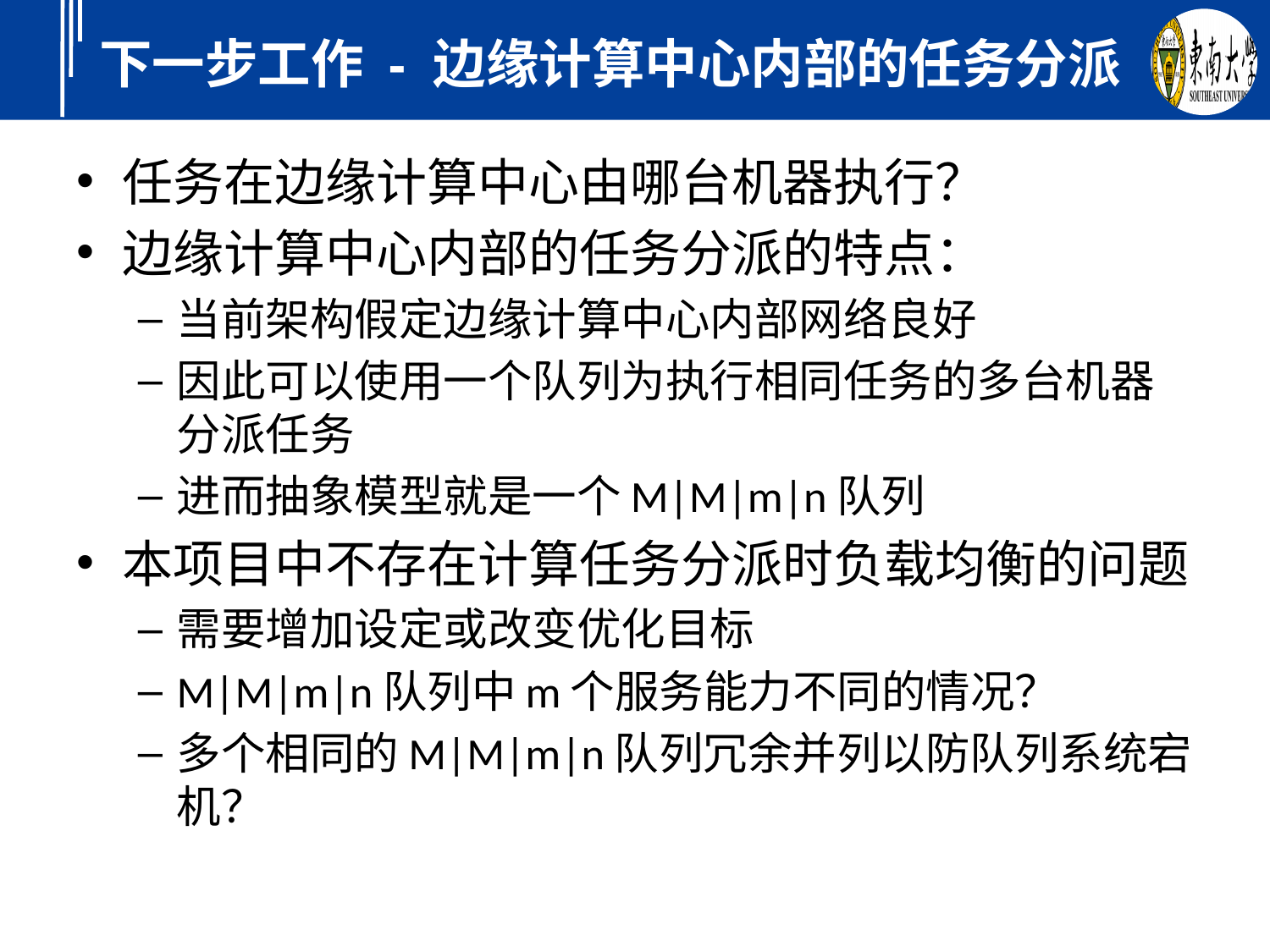

# 下一步工作 - 边缘计算中心内部的任务分派
任务在边缘计算中心由哪台机器执行？
边缘计算中心内部的任务分派的特点：
当前架构假定边缘计算中心内部网络良好
因此可以使用一个队列为执行相同任务的多台机器分派任务
进而抽象模型就是一个M|M|m|n队列
本项目中不存在计算任务分派时负载均衡的问题
需要增加设定或改变优化目标
M|M|m|n队列中m个服务能力不同的情况？
多个相同的M|M|m|n队列冗余并列以防队列系统宕机？